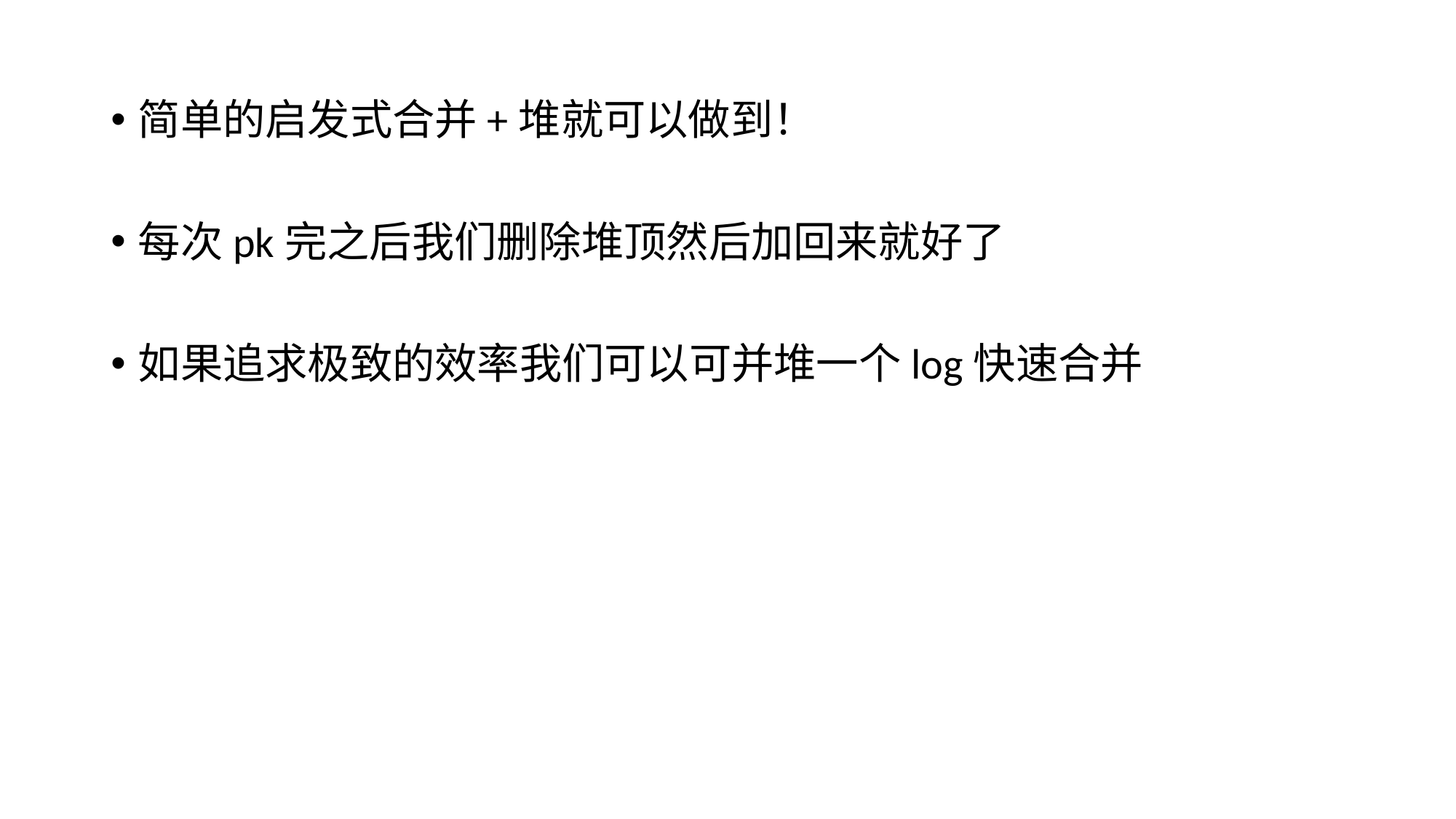

简单的启发式合并+堆就可以做到！

每次pk完之后我们删除堆顶然后加回来就好了

如果追求极致的效率我们可以可并堆一个log快速合并